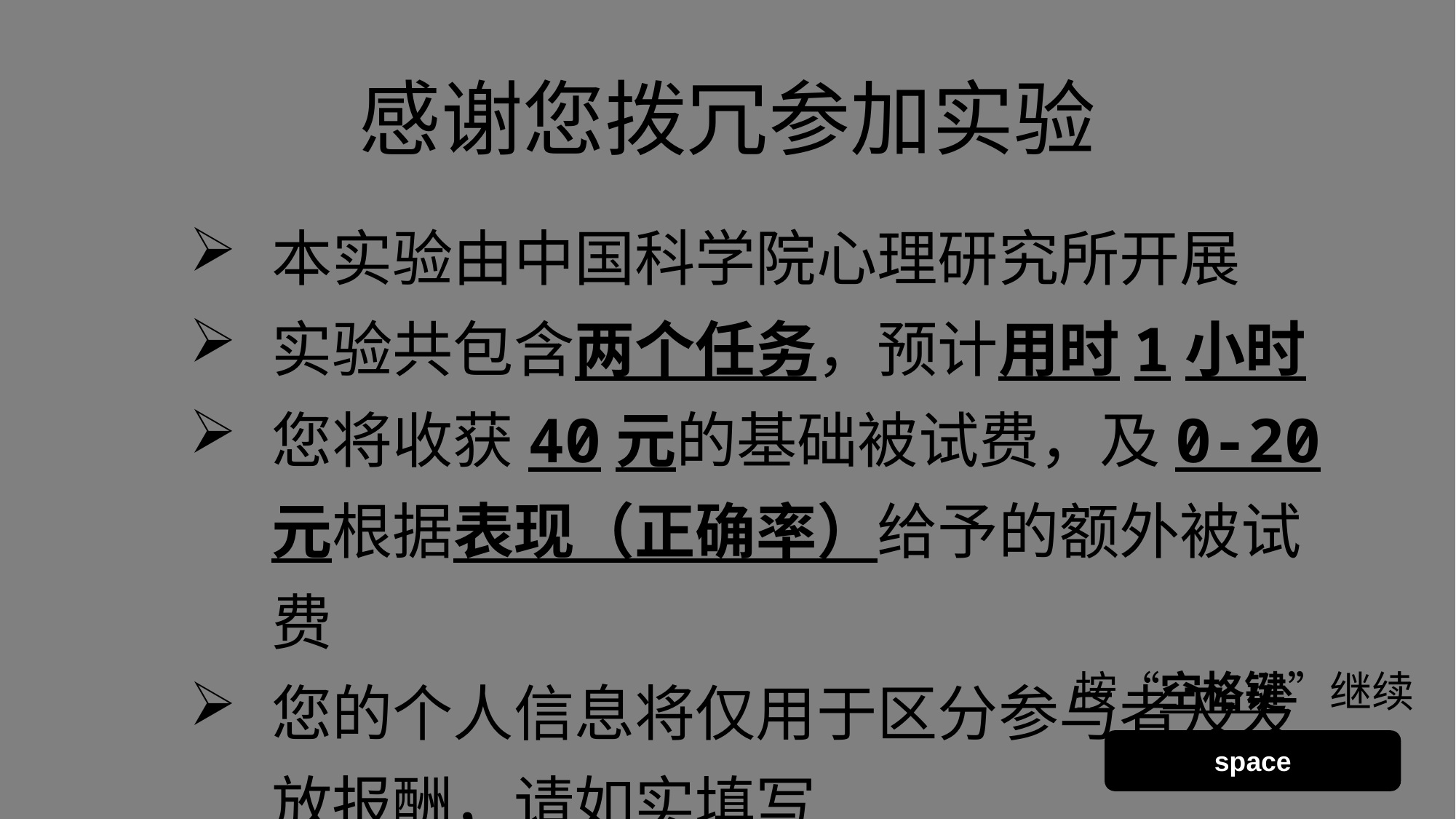

感谢您拨冗参加实验
本实验由中国科学院心理研究所开展
实验共包含两个任务，预计用时1小时
您将收获40元的基础被试费，及0-20元根据表现（正确率）给予的额外被试费
您的个人信息将仅用于区分参与者及发放报酬，请如实填写
按“空格键”继续
space